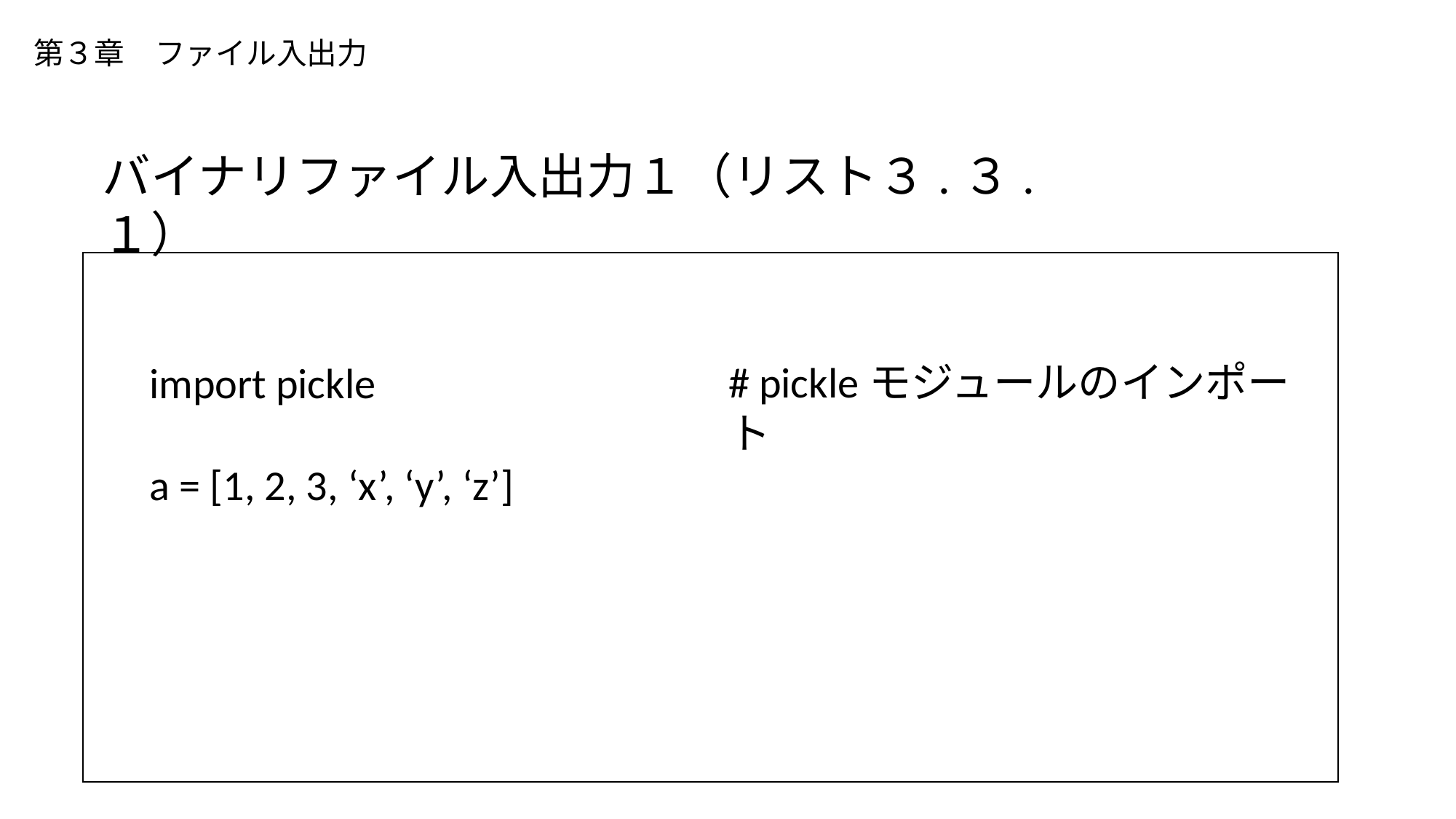

# 第３章　ファイル入出力
バイナリファイル入出力１（リスト３.３.１）

import pickle

a = [1, 2, 3, ‘x’, ‘y’, ‘z’]
# pickleモジュールのインポート